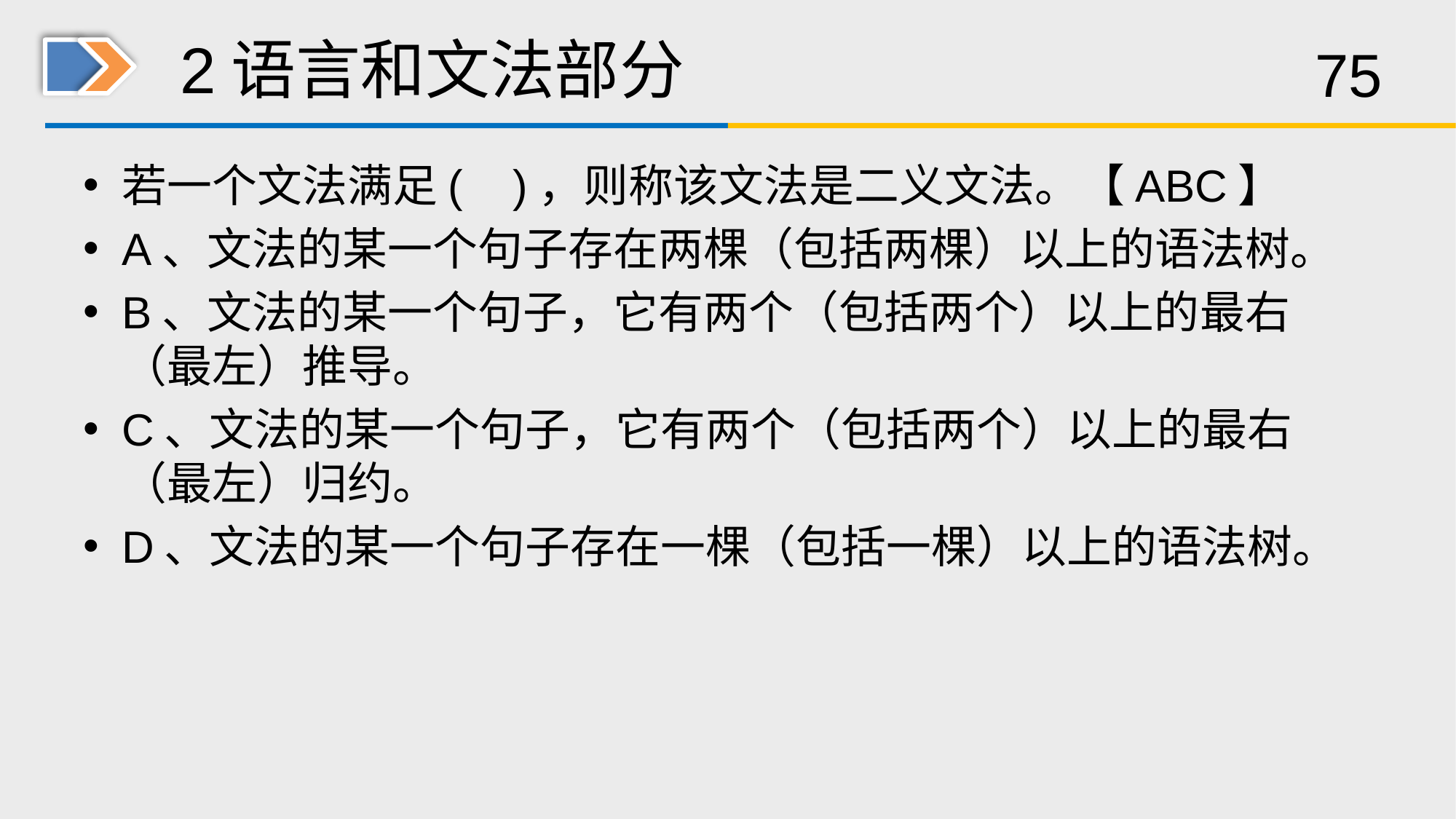

# 2语言和文法部分
75
若一个文法满足(    )，则称该文法是二义文法。【ABC】
A、文法的某一个句子存在两棵（包括两棵）以上的语法树。
B、文法的某一个句子，它有两个（包括两个）以上的最右（最左）推导。
C、文法的某一个句子，它有两个（包括两个）以上的最右（最左）归约。
D、文法的某一个句子存在一棵（包括一棵）以上的语法树。